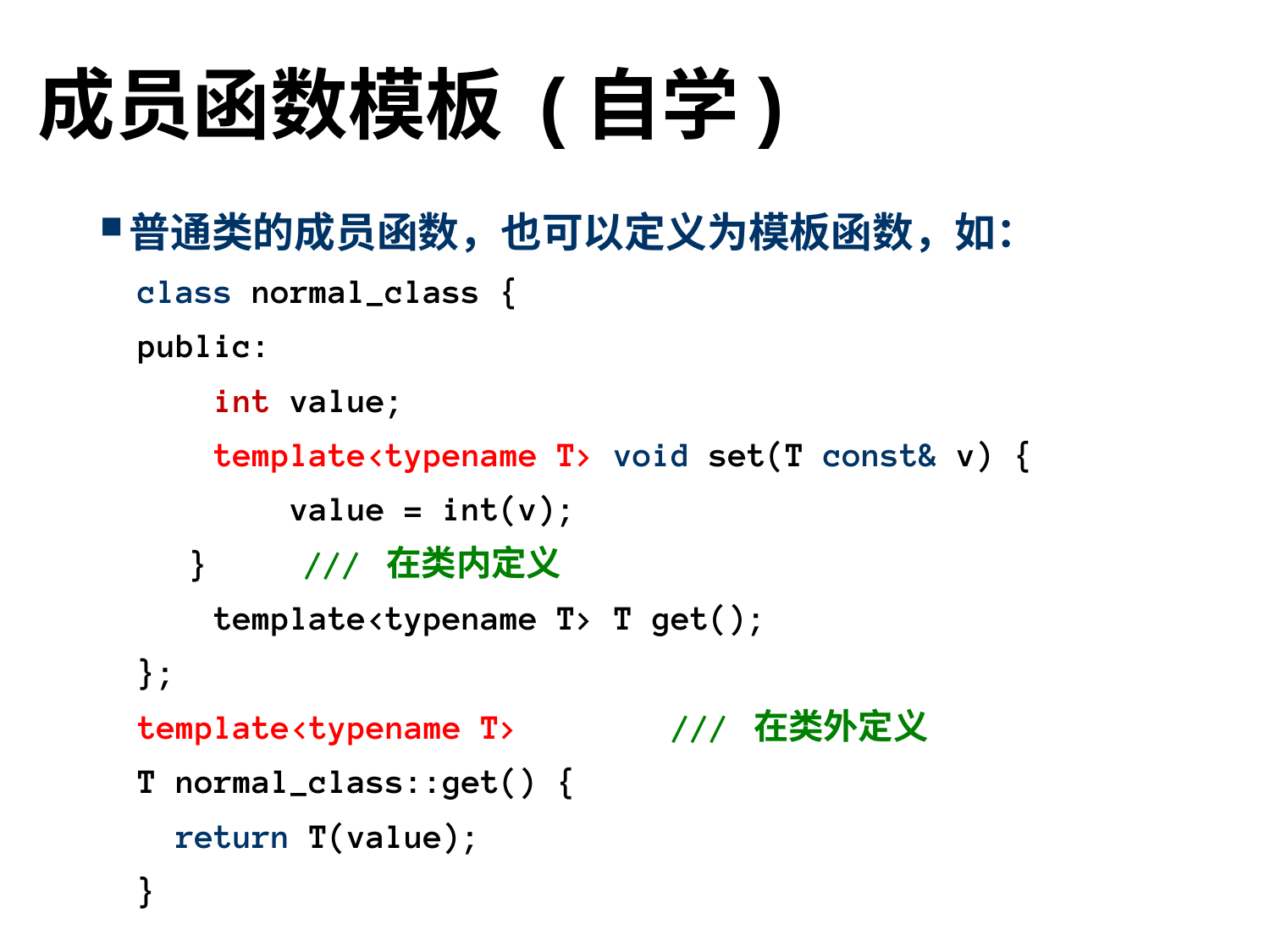

# 成员函数模板 (自学)
普通类的成员函数，也可以定义为模板函数，如：
  class normal_class {
  public:
      int value;
      template<typename T> void set(T const& v) {
          value = int(v);
	}     /// 在类内定义
      template<typename T> T get();
  };
  template<typename T>        /// 在类外定义
  T normal_class::get() {
    return T(value);
  }
77